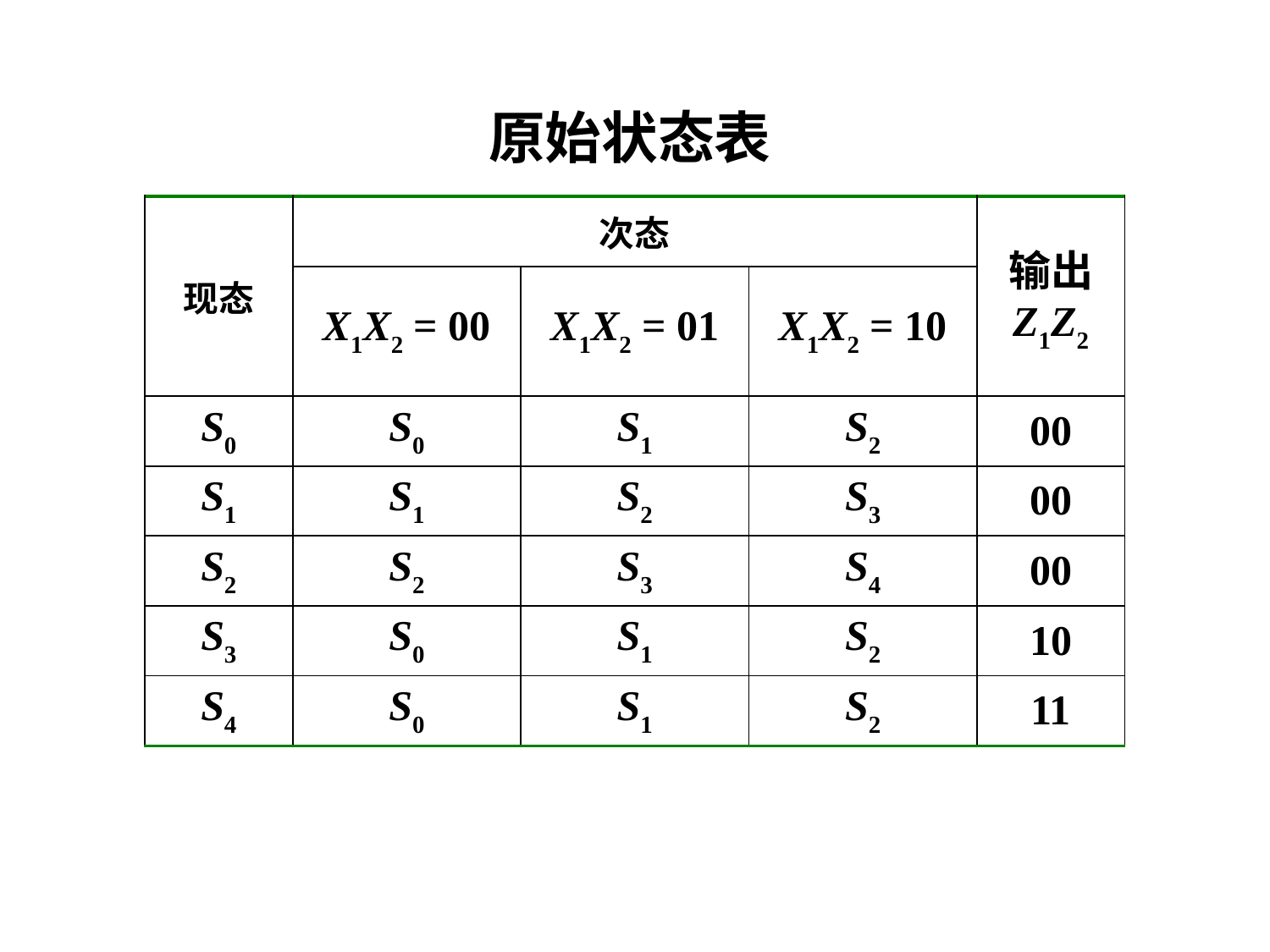

原始状态表
| 现态 | 次态 |  |  | 输出 Z1Z2 |
| --- | --- | --- | --- | --- |
|  | X1X2 = 00 | X1X2 = 01 | X1X2 = 10 |  |
| S0 | S0 | S1 | S2 | 00 |
| S1 | S1 | S2 | S3 | 00 |
| S2 | S2 | S3 | S4 | 00 |
| S3 | S0 | S1 | S2 | 10 |
| S4 | S0 | S1 | S2 | 11 |